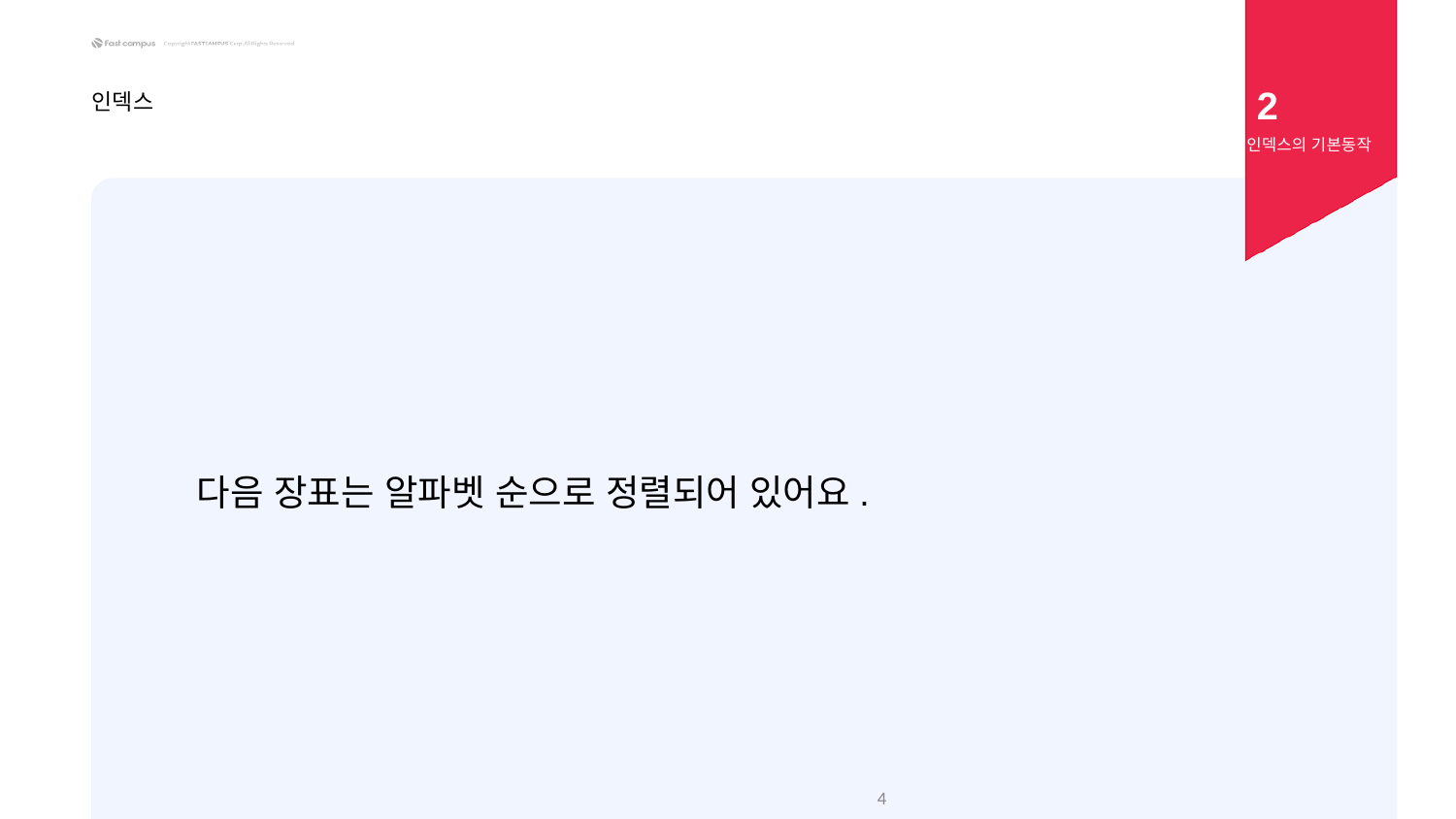

2
인덱스
인덱스의 기본동작

다음 장표는 알파벳 순으로 정렬되어 있어요.
4